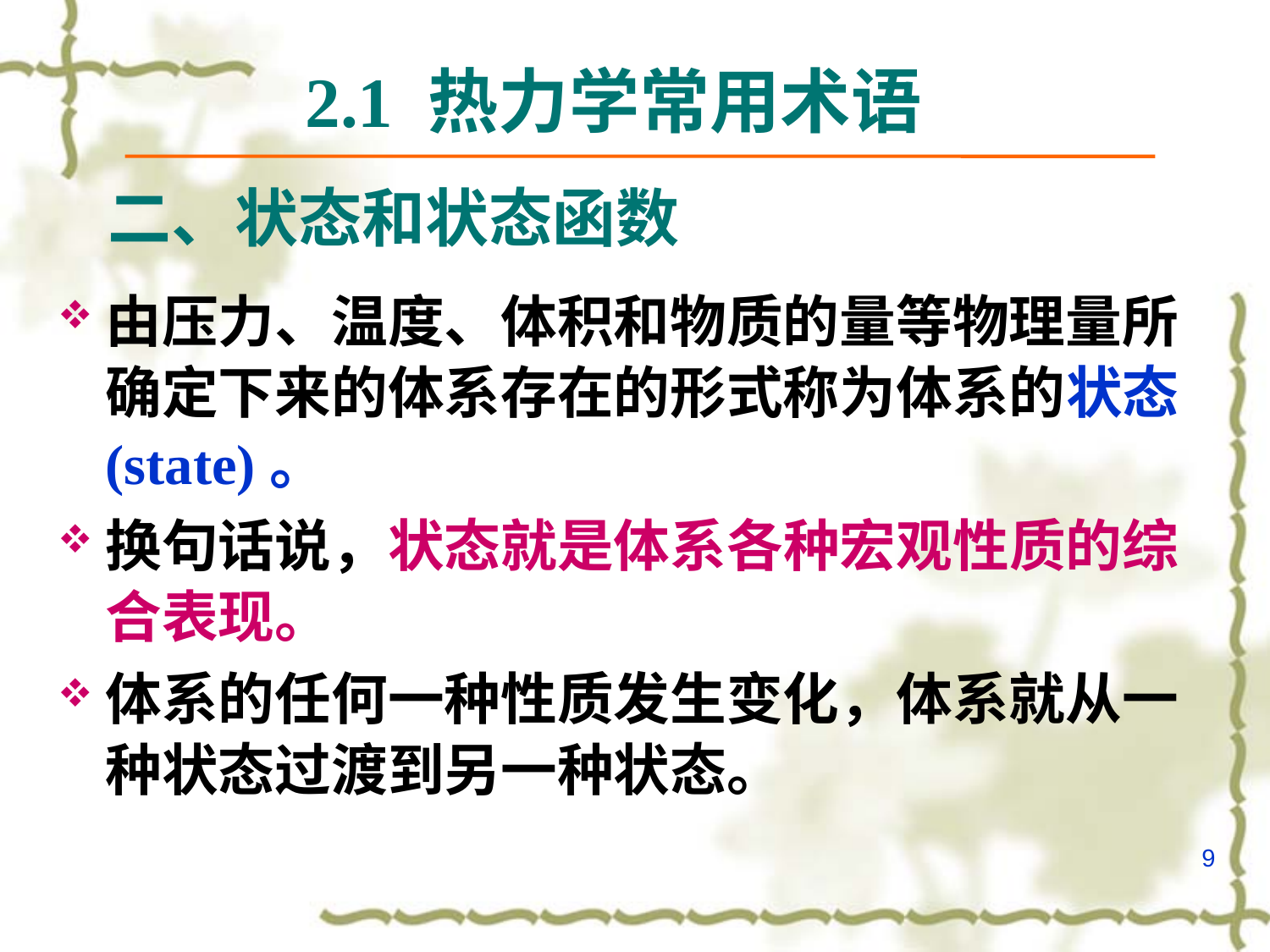

2.1 热力学常用术语

# 二、状态和状态函数
由压力、温度、体积和物质的量等物理量所   确定下来的体系存在的形式称为体系的状态(state)。
换句话说，状态就是体系各种宏观性质的综合表现。
体系的任何一种性质发生变化，体系就从一种状态过渡到另一种状态。
9